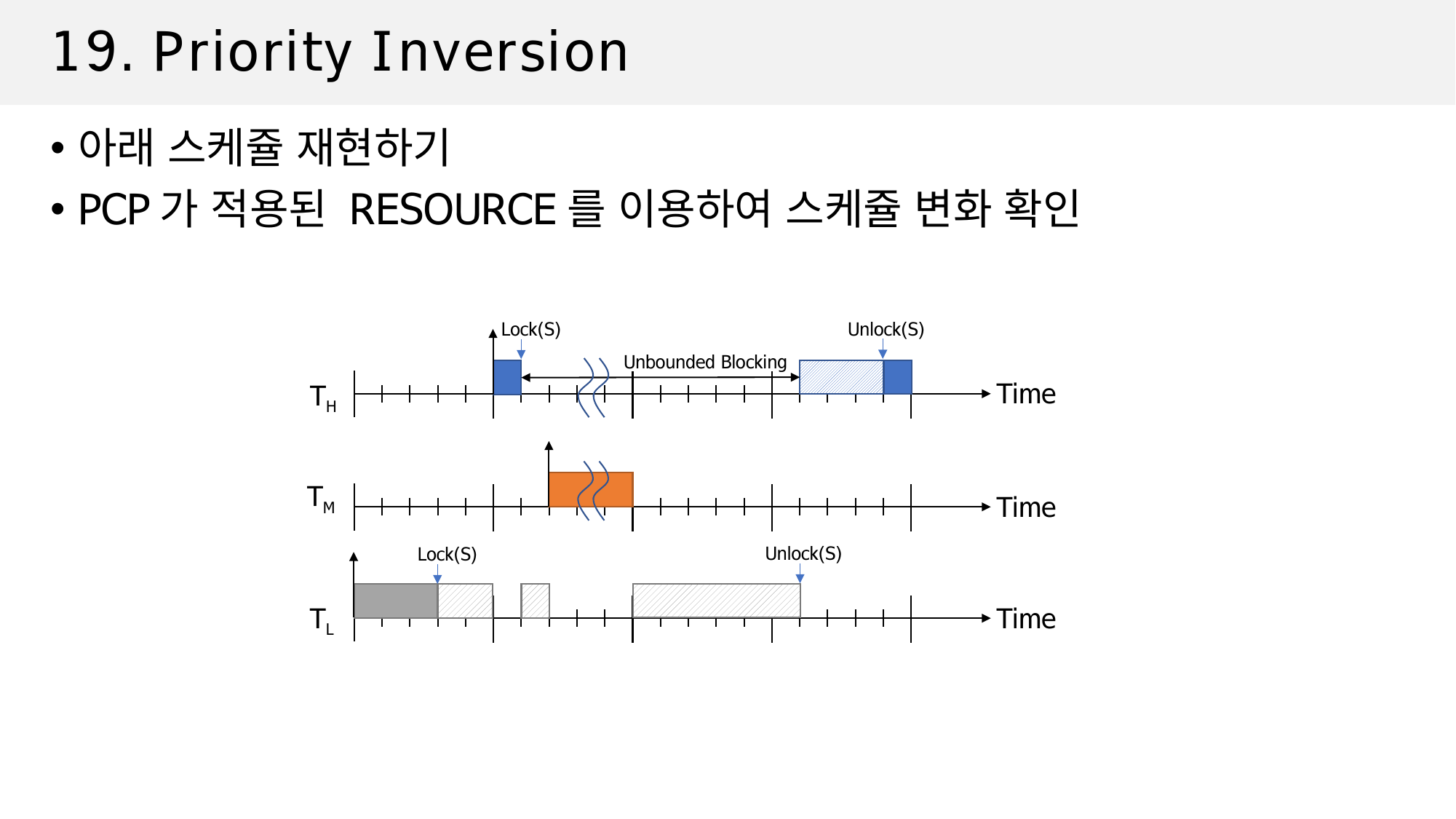

# 19. Priority Inversion
아래 스케쥴 재현하기
PCP가 적용된 RESOURCE를 이용하여 스케쥴 변화 확인
Unlock(S)
Lock(S)
Unbounded Blocking

Time
TH

TM
Time
Unlock(S)
Lock(S)

TL
Time